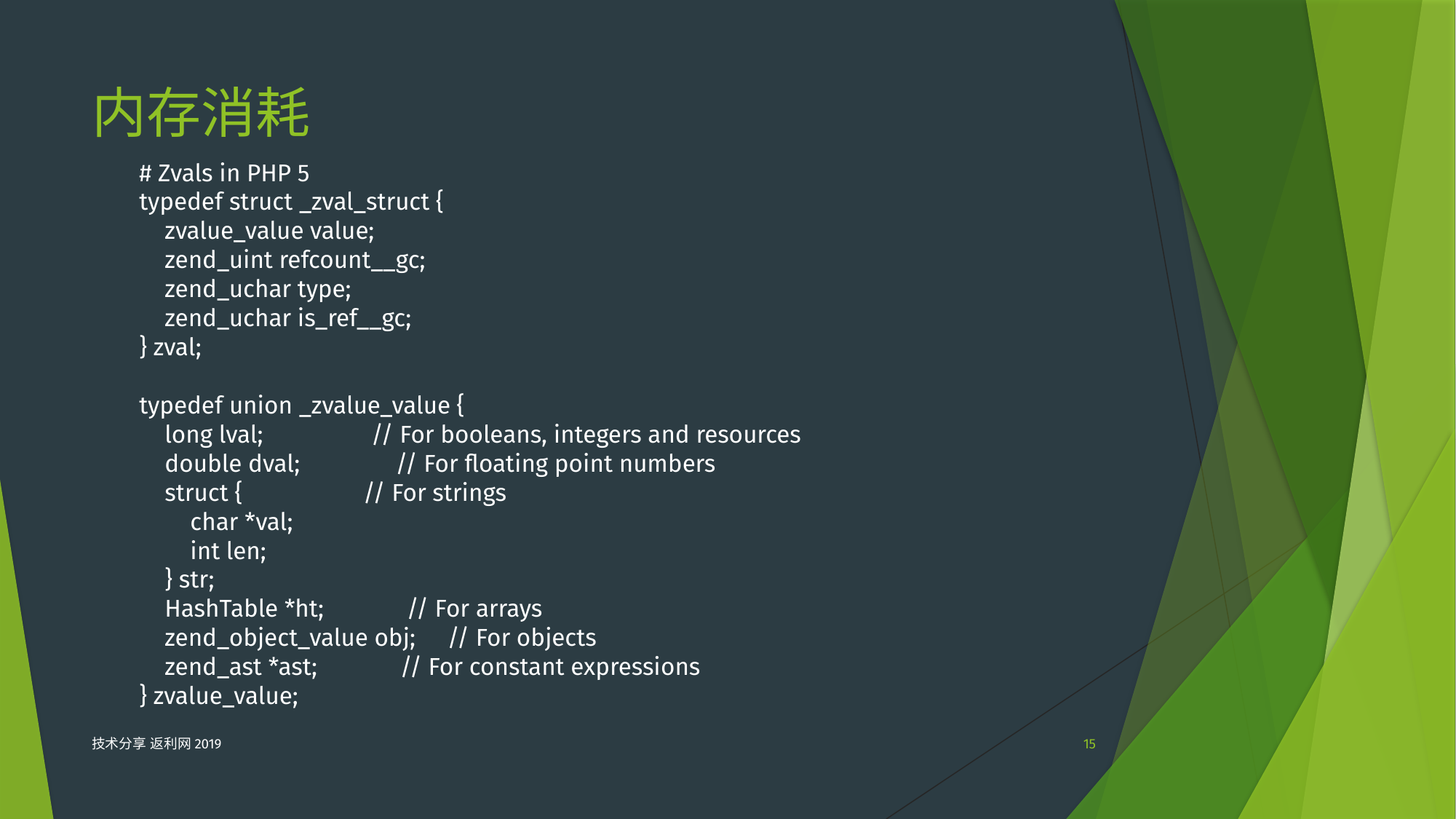

# 内存消耗
# Zvals in PHP 5
typedef struct _zval_struct {
    zvalue_value value;
    zend_uint refcount__gc;
    zend_uchar type;
    zend_uchar is_ref__gc;
} zval;

typedef union _zvalue_value {
    long lval;                 // For booleans, integers and resources
    double dval;               // For floating point numbers
    struct {                   // For strings
        char *val;
        int len;
    } str;
    HashTable *ht;             // For arrays
    zend_object_value obj;     // For objects
    zend_ast *ast;             // For constant expressions
} zvalue_value;
技术分享 返利网2019
15